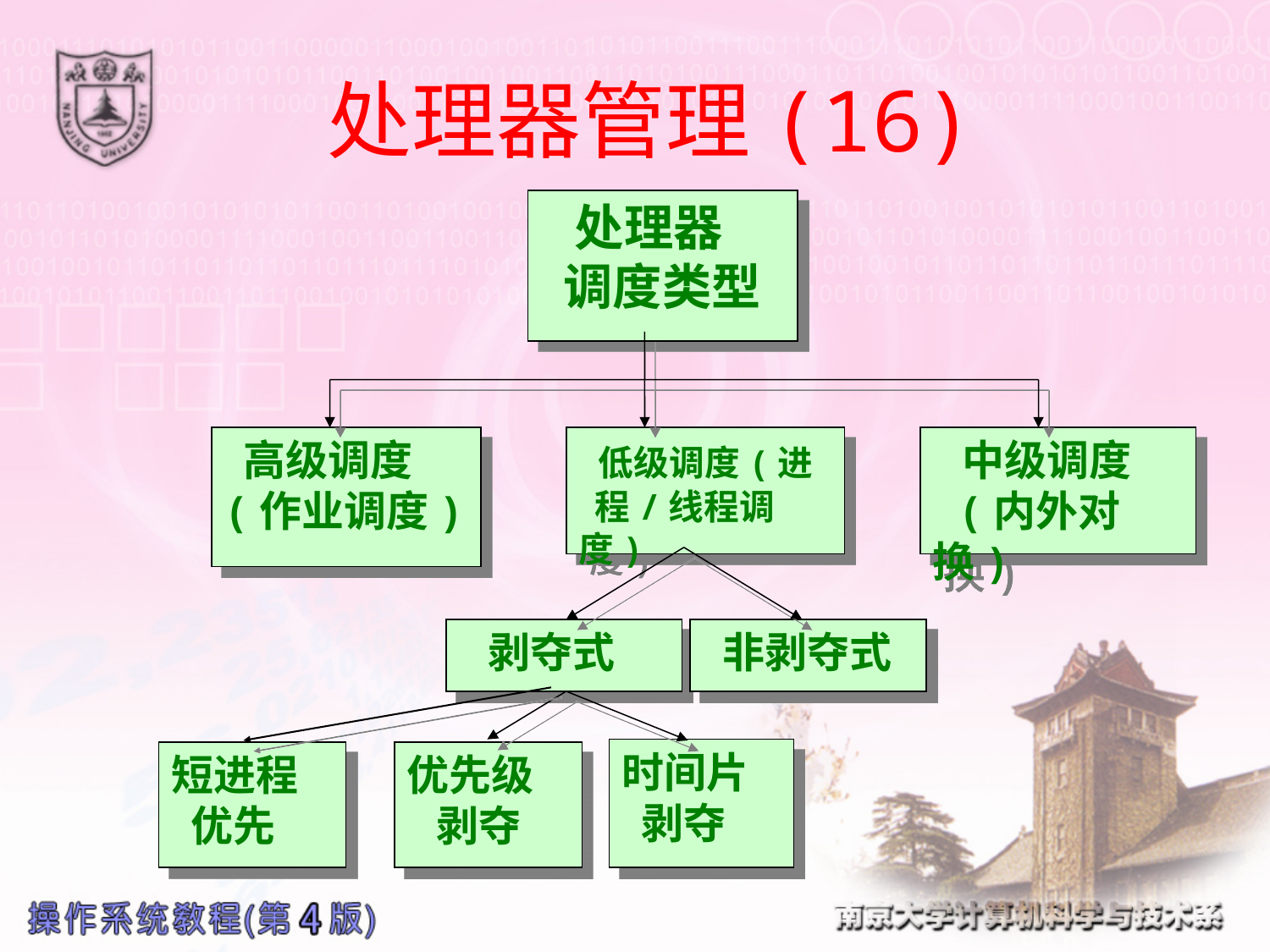

# 处理器管理(16)
  处理器
 调度类型

 高级调度
(作业调度)
 低级调度(进
 程/线程调度)
  中级调度
 (内外对换)

  剥夺式

 非剥夺式

时间片
 剥夺

短进程
 优先
优先级
  剥夺